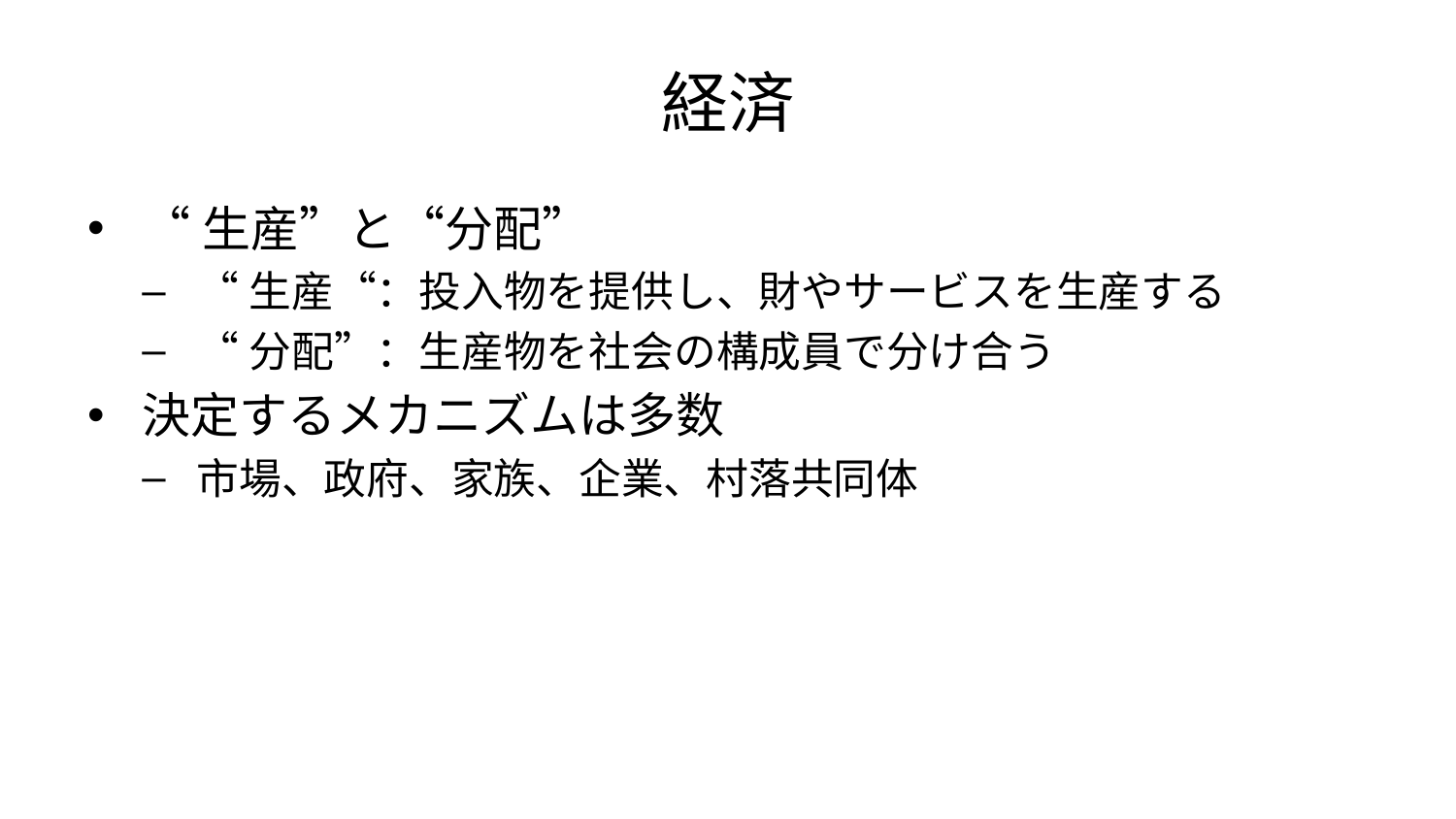

# 経済
“生産”と“分配”
“生産“：投入物を提供し、財やサービスを生産する
“分配”：生産物を社会の構成員で分け合う
決定するメカニズムは多数
市場、政府、家族、企業、村落共同体